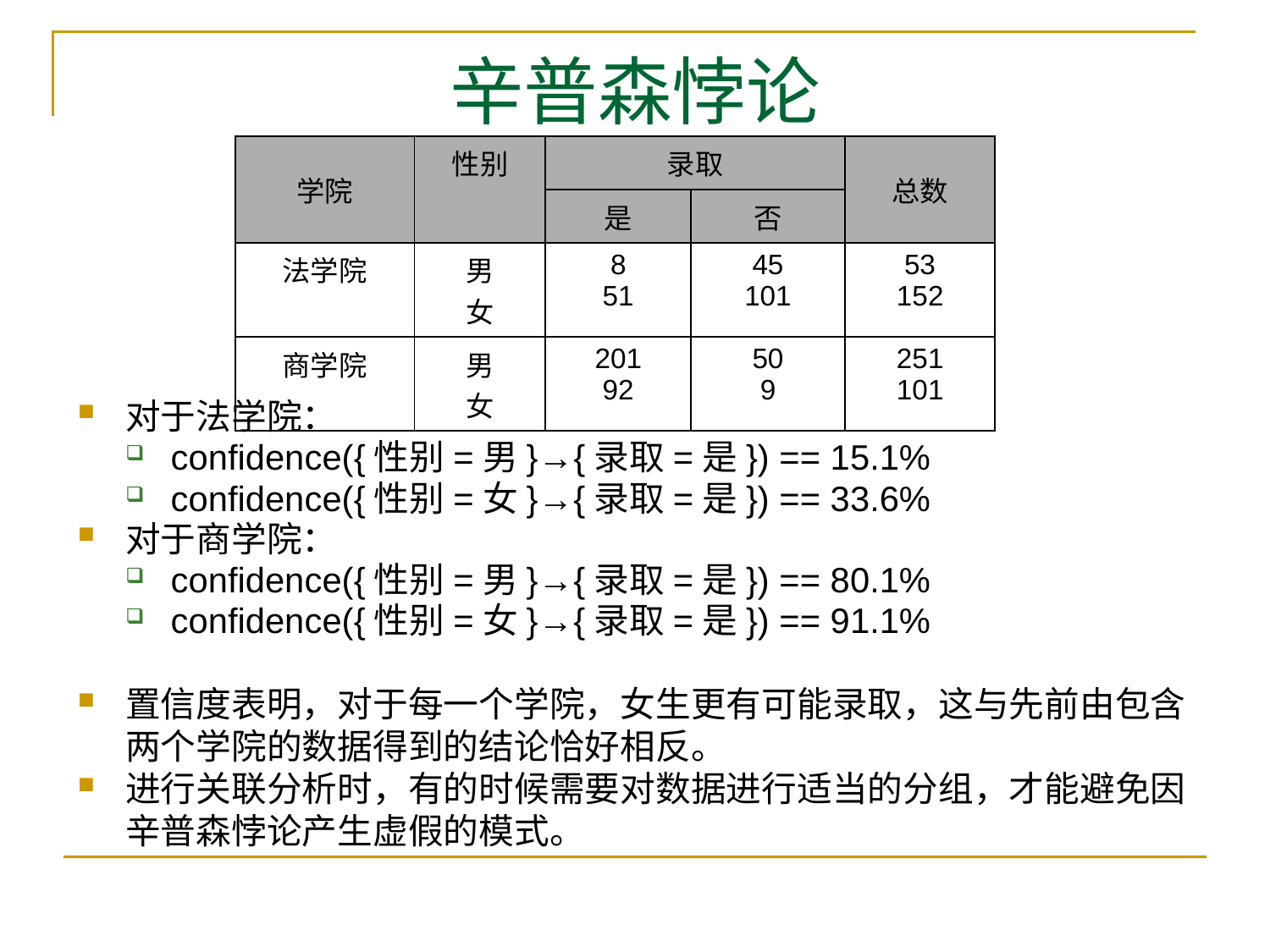

# 辛普森悖论
| 学院 | 性别 | 录取 |  | 总数 |
| --- | --- | --- | --- | --- |
|  |  | 是 | 否 |  |
| 法学院 | 男 女 | 8 51 | 45 101 | 53 152 |
| 商学院 | 男 女 | 201 92 | 50 9 | 251 101 |
对于法学院：
confidence({性别=男}→{录取=是}) == 15.1%
confidence({性别=女}→{录取=是}) == 33.6%
对于商学院：
confidence({性别=男}→{录取=是}) == 80.1%
confidence({性别=女}→{录取=是}) == 91.1%

置信度表明，对于每一个学院，女生更有可能录取，这与先前由包含两个学院的数据得到的结论恰好相反。
进行关联分析时，有的时候需要对数据进行适当的分组，才能避免因辛普森悖论产生虚假的模式。